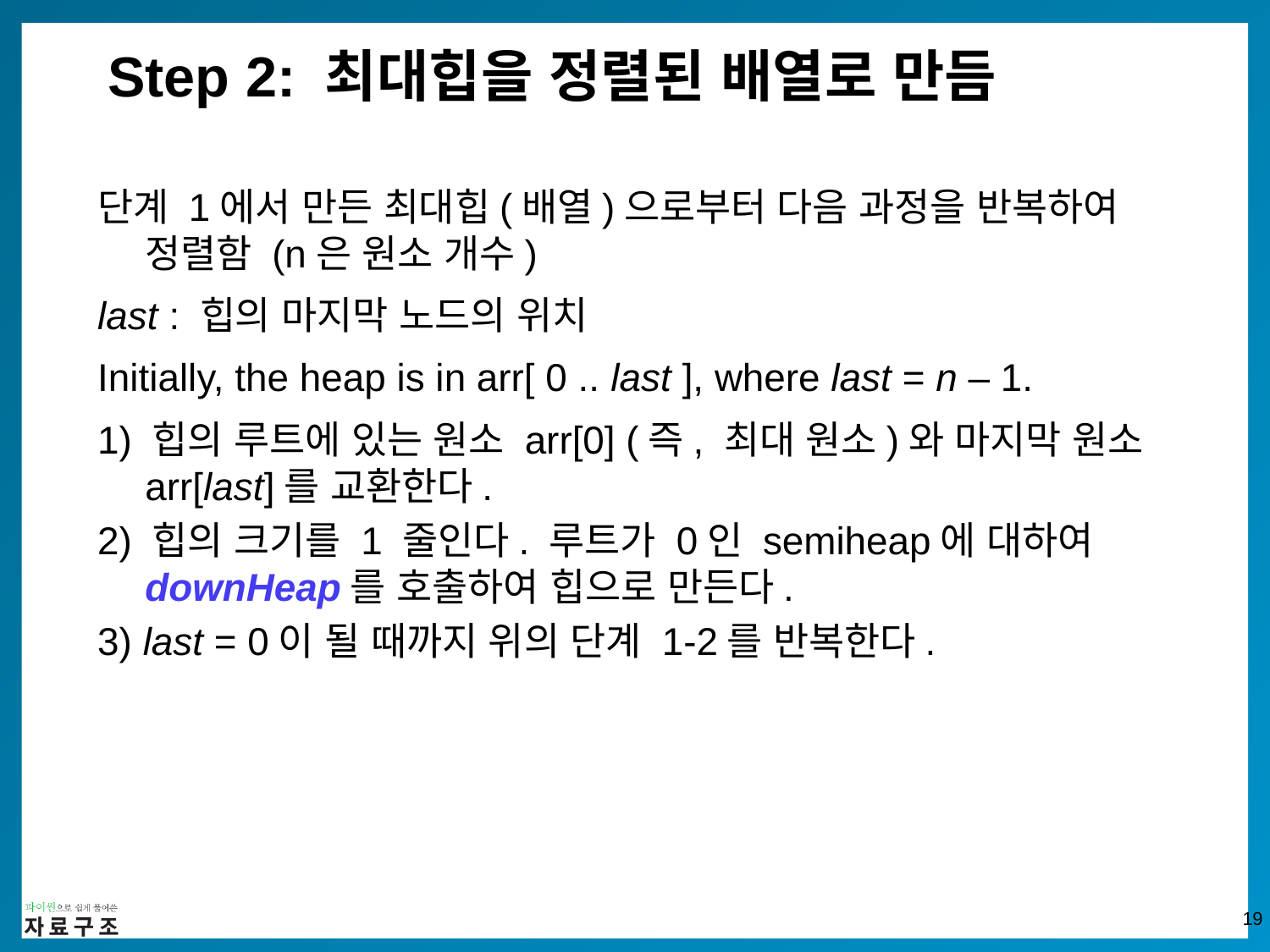

# Step 2: 최대힙을 정렬된 배열로 만듬
단계 1에서 만든 최대힙(배열)으로부터 다음 과정을 반복하여 정렬함 (n은 원소 개수)
last : 힙의 마지막 노드의 위치
Initially, the heap is in arr[ 0 .. last ], where last = n – 1.
1) 힙의 루트에 있는 원소 arr[0] (즉, 최대 원소)와 마지막 원소 arr[last]를 교환한다.
2) 힙의 크기를 1 줄인다. 루트가 0인 semiheap에 대하여 downHeap를 호출하여 힙으로 만든다.
3) last = 0이 될 때까지 위의 단계 1-2를 반복한다.